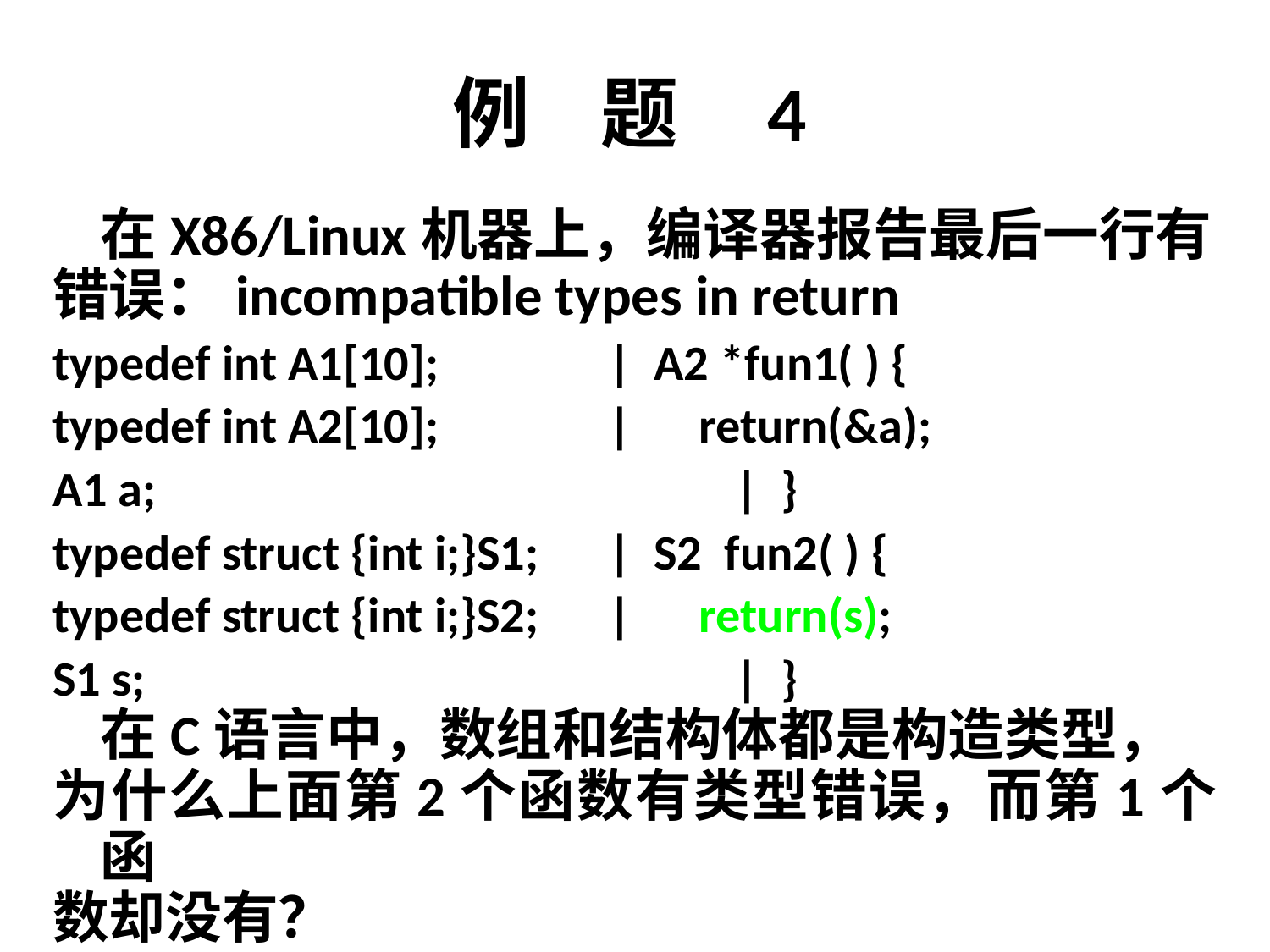

# 例    题    4
	在X86/Linux机器上，编译器报告最后一行有
错误：incompatible types in return
typedef int A1[10];		|  A2 *fun1( ) {
typedef int A2[10];		|      return(&a);
A1 a;					|  }
typedef struct {int i;}S1;	|  S2  fun2( ) {
typedef struct {int i;}S2;	|      return(s);
S1 s;					|  }
	在C语言中，数组和结构体都是构造类型，
为什么上面第2个函数有类型错误，而第1个函
数却没有？